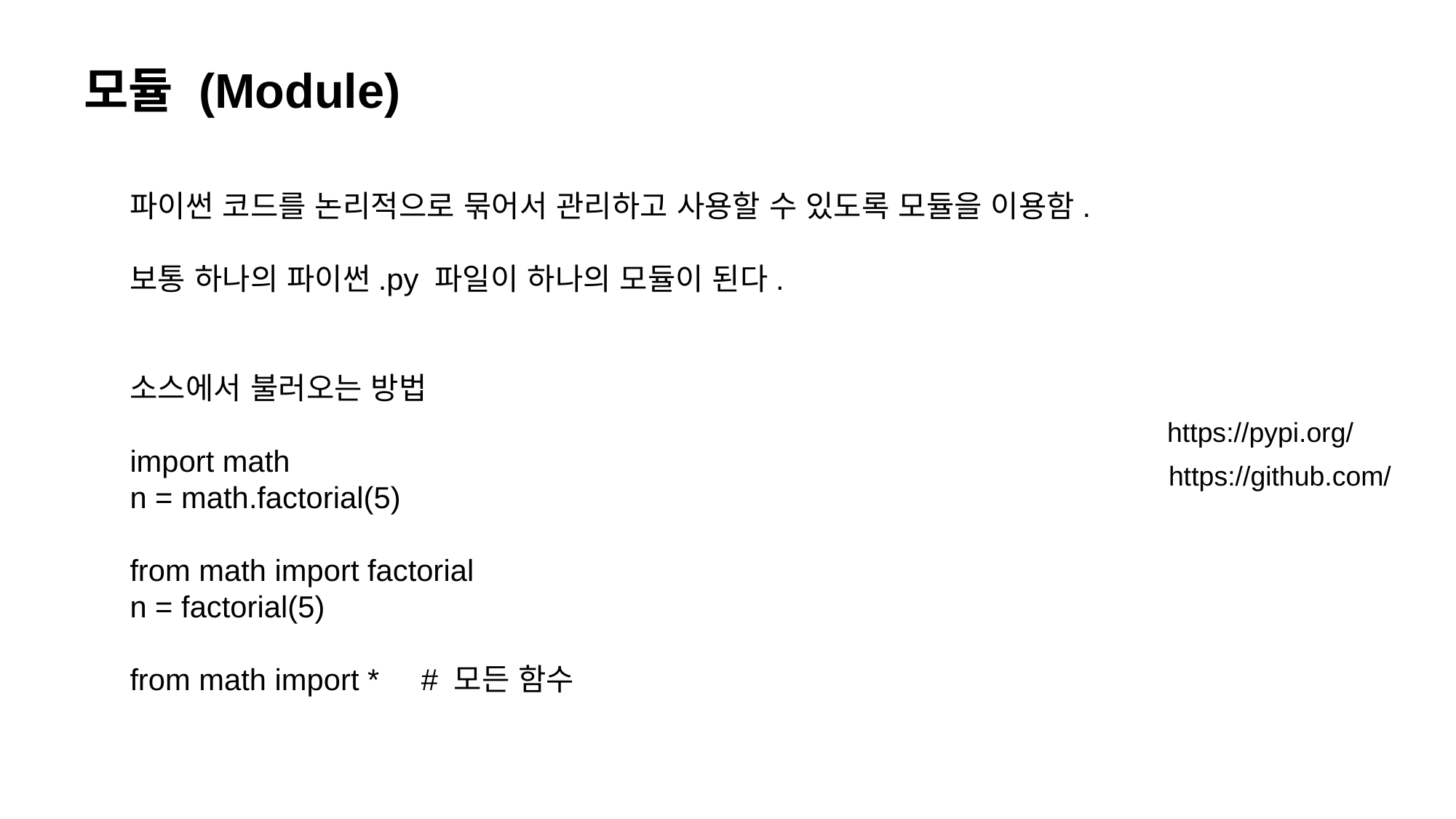

모듈 (Module)
파이썬 코드를 논리적으로 묶어서 관리하고 사용할 수 있도록 모듈을 이용함.

보통 하나의 파이썬.py 파일이 하나의 모듈이 된다.

소스에서 불러오는 방법

import math
n = math.factorial(5)

from math import factorial
n = factorial(5)

from math import *     # 모든 함수
https://pypi.org/
https://github.com/